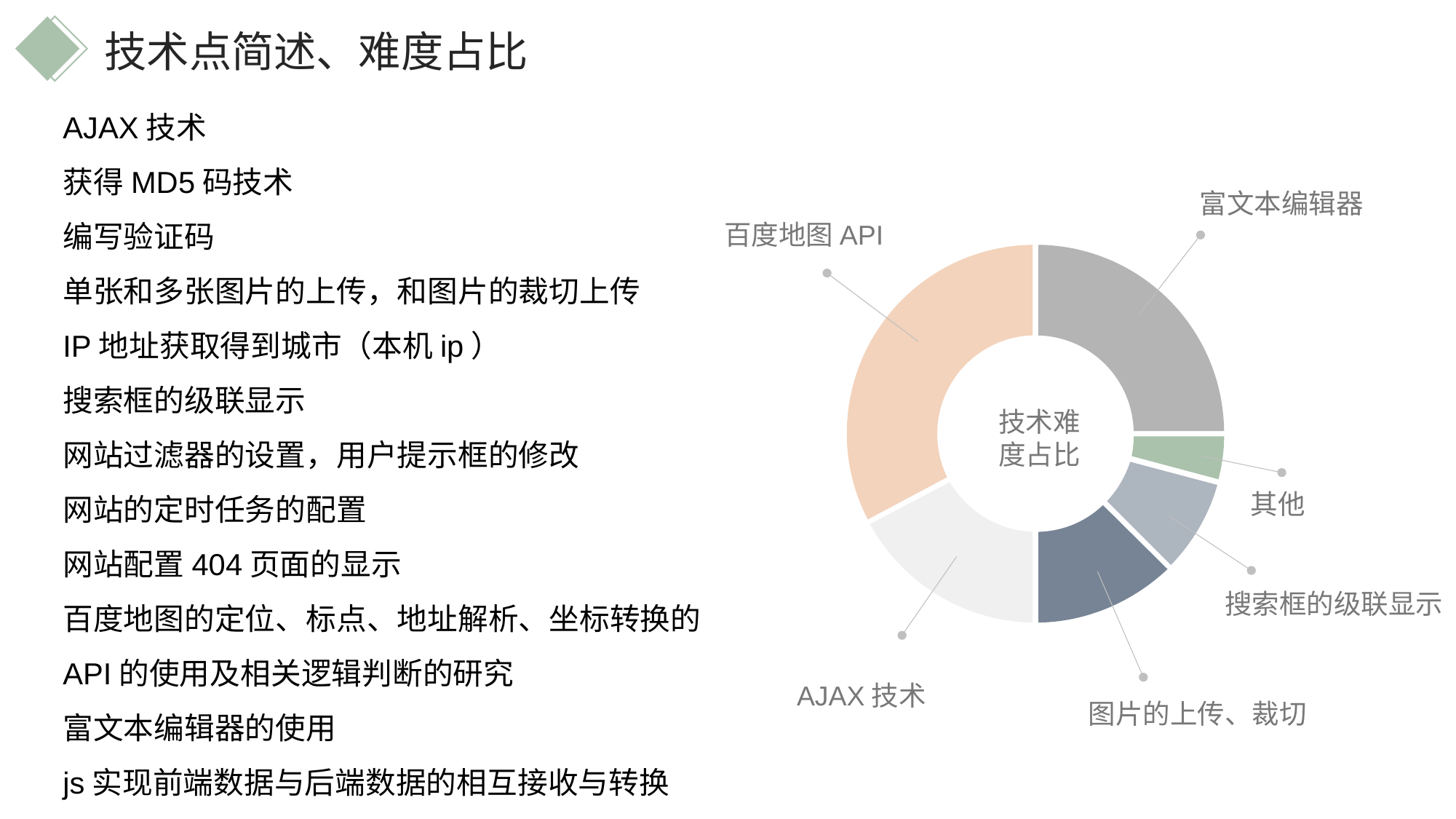

技术点简述、难度占比
AJAX技术
获得MD5码技术
编写验证码
单张和多张图片的上传，和图片的裁切上传
IP地址获取得到城市（本机ip）
搜索框的级联显示
网站过滤器的设置，用户提示框的修改
网站的定时任务的配置
网站配置404页面的显示
百度地图的定位、标点、地址解析、坐标转换的API的使用及相关逻辑判断的研究
富文本编辑器的使用
js实现前端数据与后端数据的相互接收与转换

富文本编辑器
百度地图API

技术难度占比

其他

搜索框的级联显示

AJAX技术
图片的上传、裁切